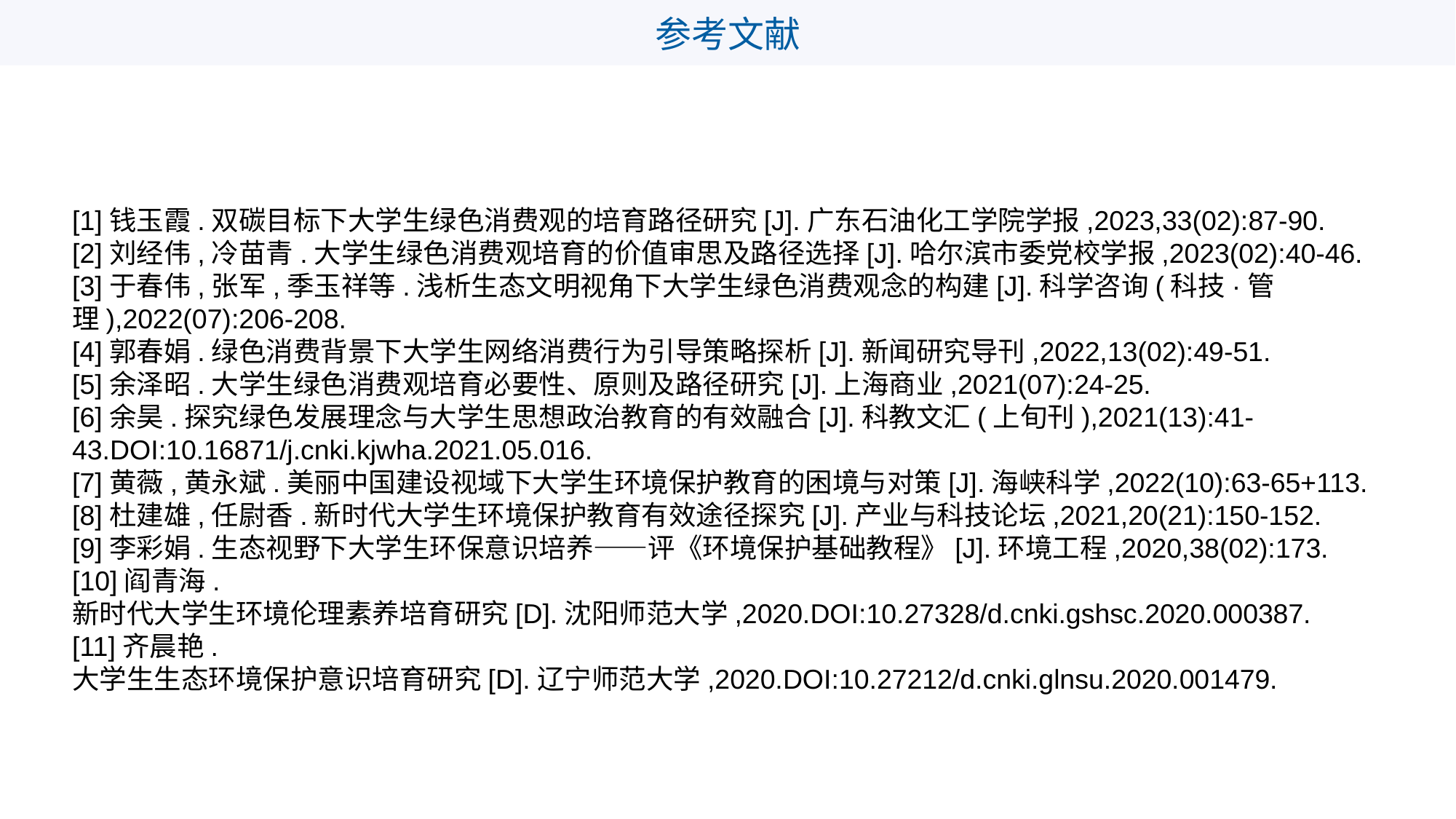

参考文献
[1]钱玉霞.双碳目标下大学生绿色消费观的培育路径研究[J].广东石油化工学院学报,2023,33(02):87-90.
[2]刘经伟,冷苗青.大学生绿色消费观培育的价值审思及路径选择[J].哈尔滨市委党校学报,2023(02):40-46.
[3]于春伟,张军,季玉祥等.浅析生态文明视角下大学生绿色消费观念的构建[J].科学咨询(科技·管理),2022(07):206-208.
[4]郭春娟.绿色消费背景下大学生网络消费行为引导策略探析[J].新闻研究导刊,2022,13(02):49-51.
[5]余泽昭.大学生绿色消费观培育必要性、原则及路径研究[J].上海商业,2021(07):24-25.
[6]余昊.探究绿色发展理念与大学生思想政治教育的有效融合[J].科教文汇(上旬刊),2021(13):41-43.DOI:10.16871/j.cnki.kjwha.2021.05.016.
[7]黄薇,黄永斌.美丽中国建设视域下大学生环境保护教育的困境与对策[J].海峡科学,2022(10):63-65+113.
[8]杜建雄,任尉香.新时代大学生环境保护教育有效途径探究[J].产业与科技论坛,2021,20(21):150-152.
[9]李彩娟.生态视野下大学生环保意识培养——评《环境保护基础教程》[J].环境工程,2020,38(02):173.
[10]阎青海. 新时代大学生环境伦理素养培育研究[D].沈阳师范大学,2020.DOI:10.27328/d.cnki.gshsc.2020.000387.
[11]齐晨艳. 大学生生态环境保护意识培育研究[D].辽宁师范大学,2020.DOI:10.27212/d.cnki.glnsu.2020.001479.